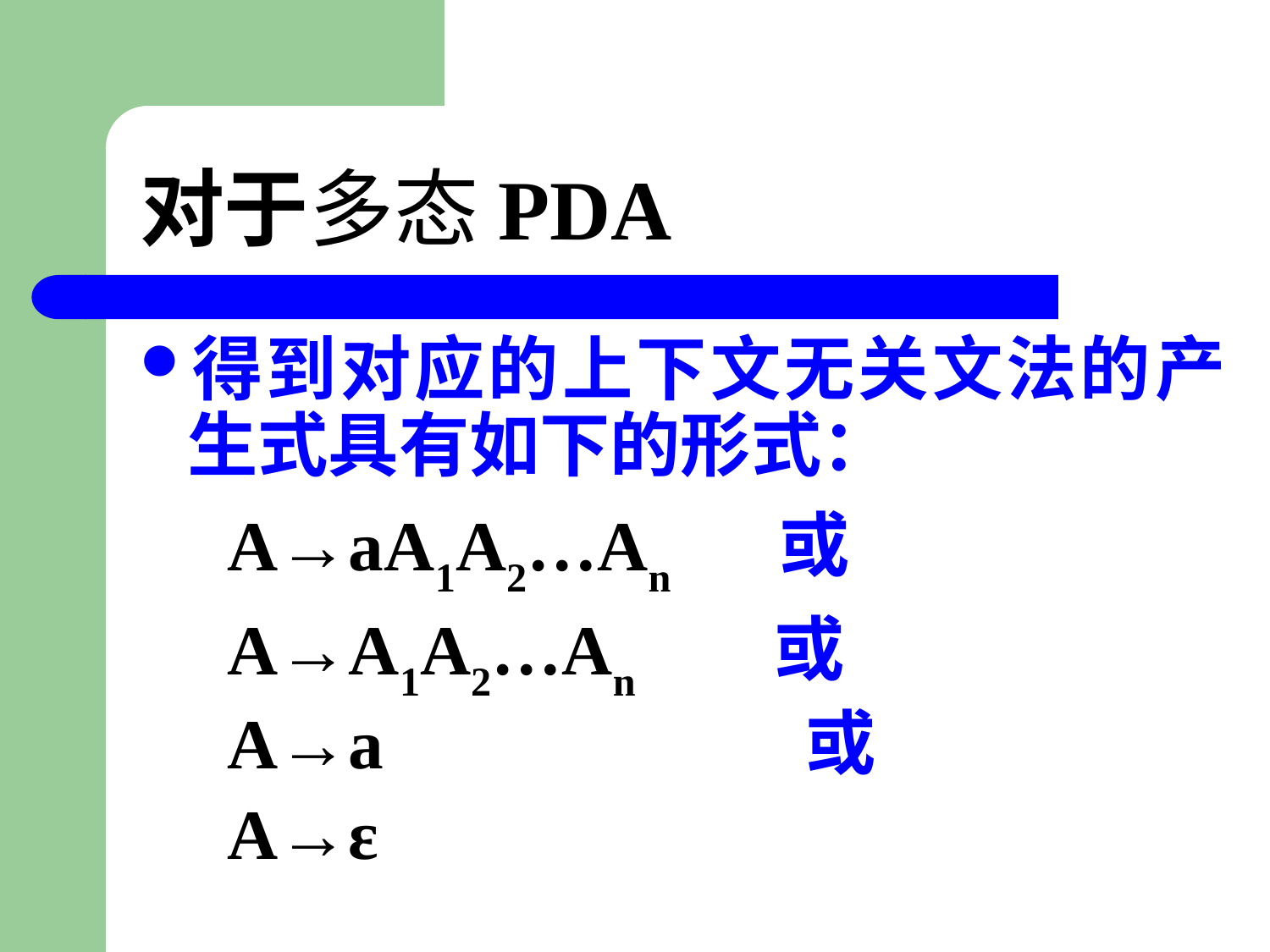

# 对于多态PDA
得到对应的上下文无关文法的产生式具有如下的形式：
     A→aA1A2…An         或
     A→A1A2…An            或
     A→a                       或
     A→ε